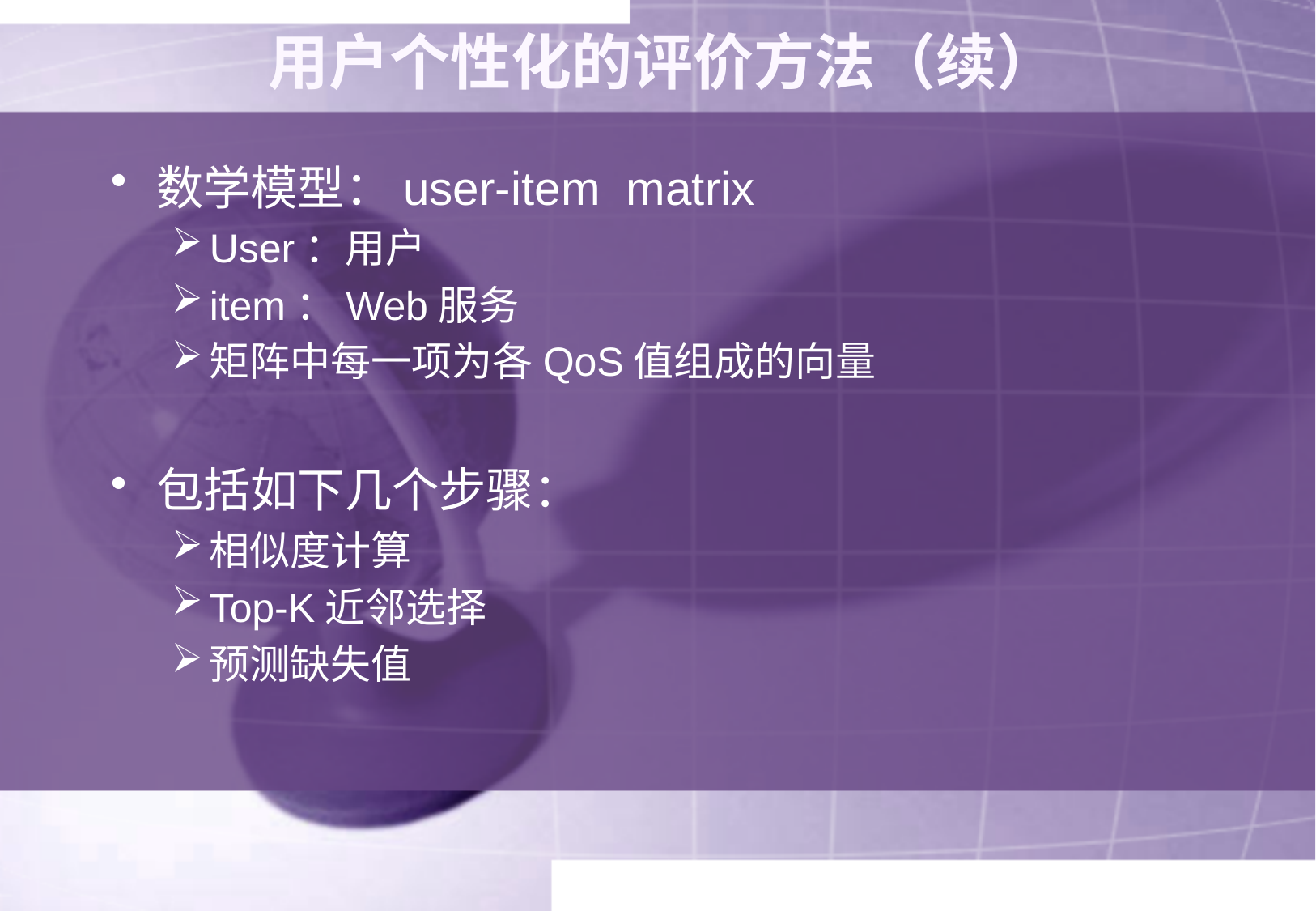

# 用户个性化的评价方法（续）
数学模型：user-item  matrix
User：用户
item：Web服务
矩阵中每一项为各QoS值组成的向量

包括如下几个步骤：
相似度计算
Top-K近邻选择
预测缺失值